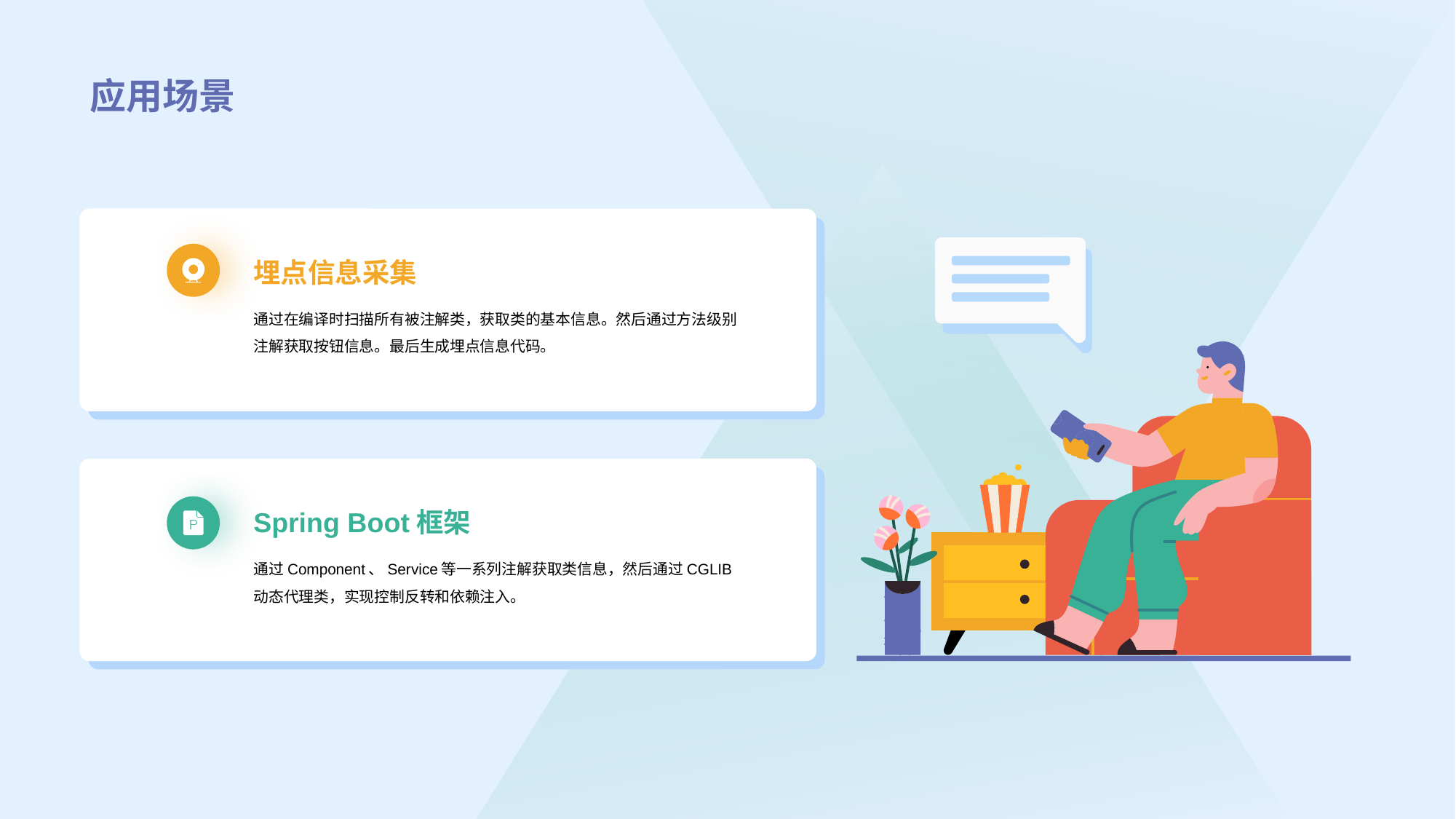

# 应用场景

埋点信息采集
通过在编译时扫描所有被注解类，获取类的基本信息。然后通过方法级别注解获取按钮信息。最后生成埋点信息代码。

Spring Boot框架
通过Component、Service等一系列注解获取类信息，然后通过CGLIB动态代理类，实现控制反转和依赖注入。